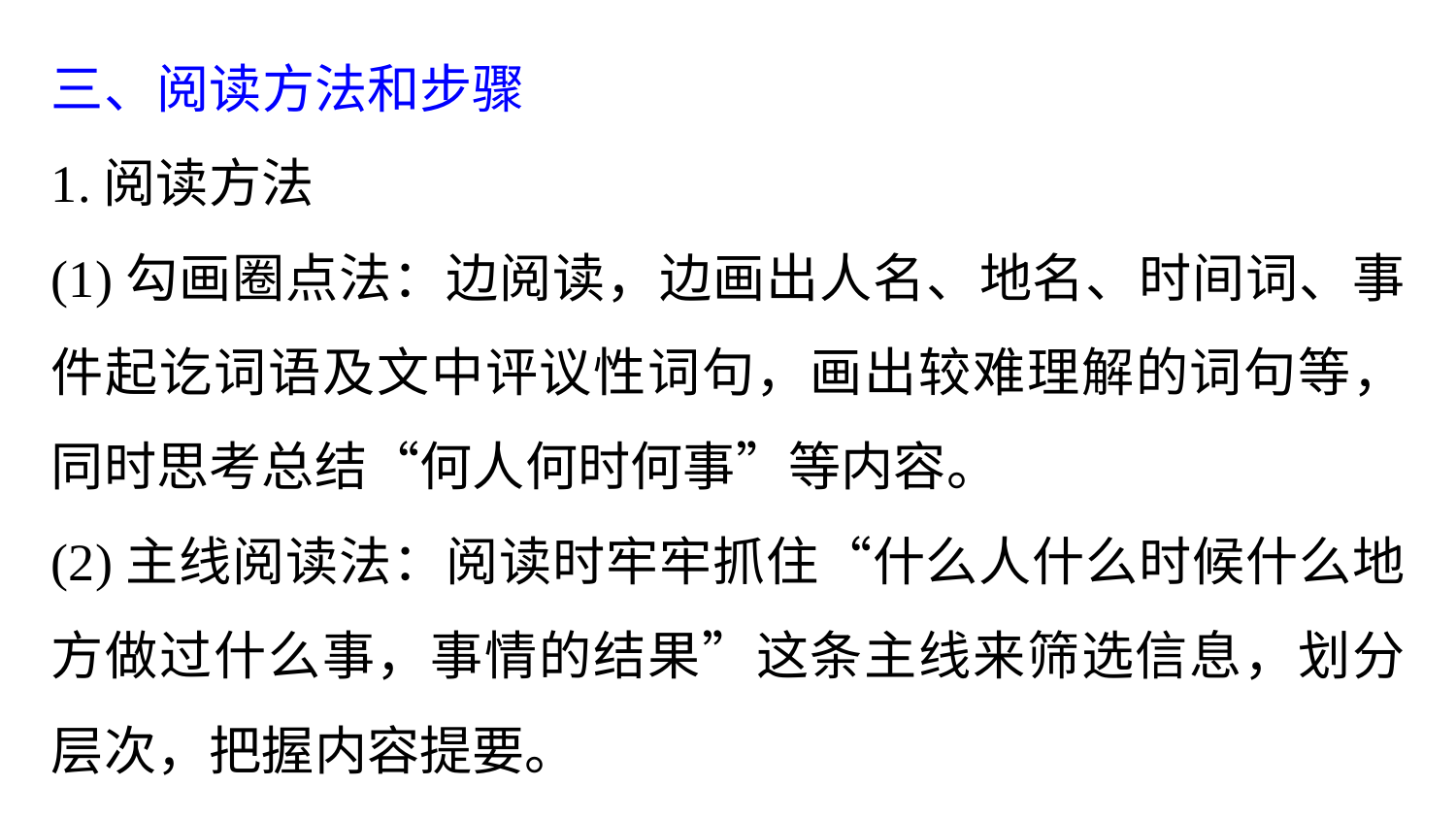

三、阅读方法和步骤
1.阅读方法
(1)勾画圈点法：边阅读，边画出人名、地名、时间词、事件起讫词语及文中评议性词句，画出较难理解的词句等，同时思考总结“何人何时何事”等内容。
(2)主线阅读法：阅读时牢牢抓住“什么人什么时候什么地方做过什么事，事情的结果”这条主线来筛选信息，划分层次，把握内容提要。